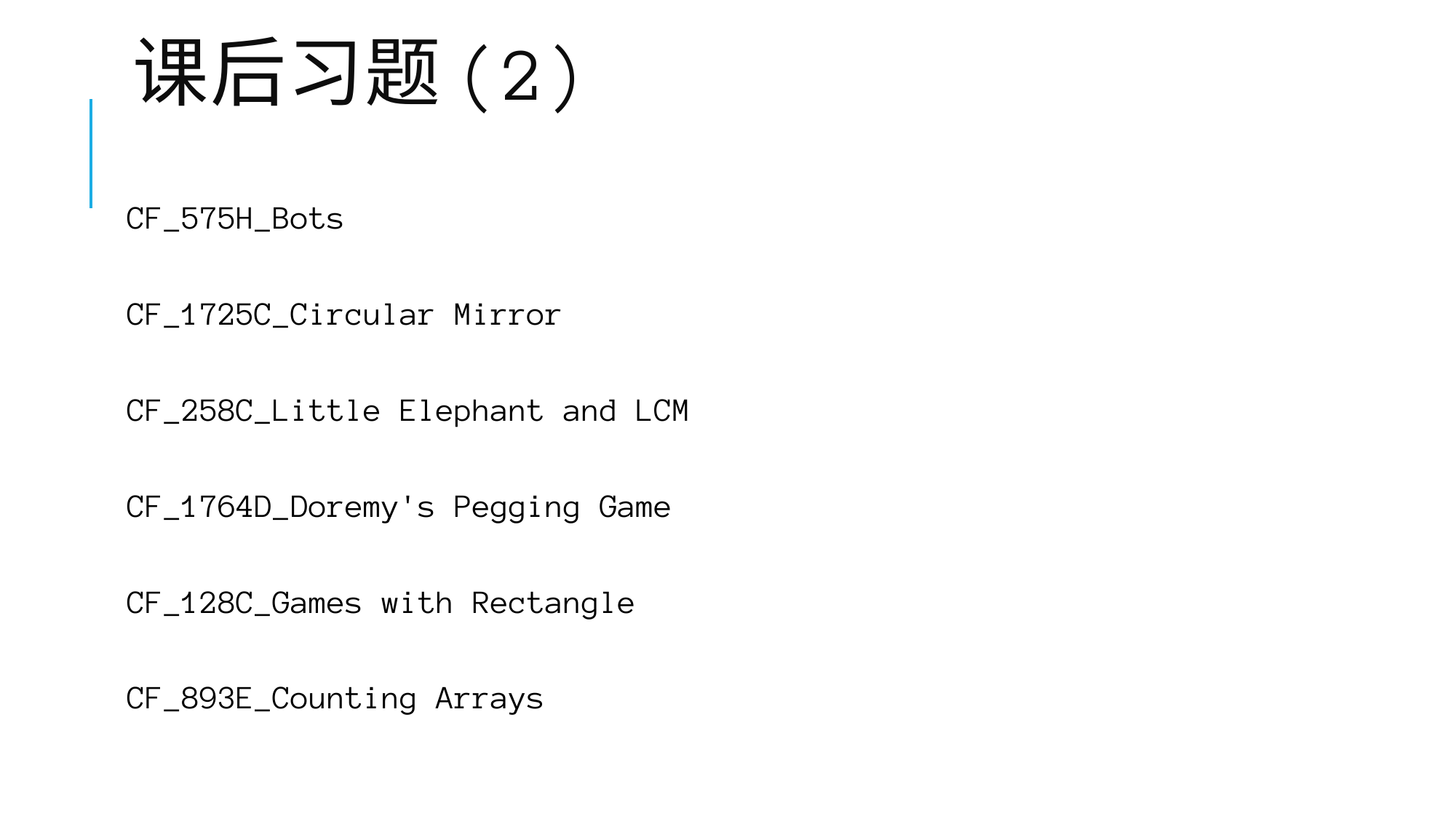

# 课后习题(2)
CF_575H_Bots

CF_1725C_Circular Mirror

CF_258C_Little Elephant and LCM

CF_1764D_Doremy's Pegging Game

CF_128C_Games with Rectangle

CF_893E_Counting Arrays